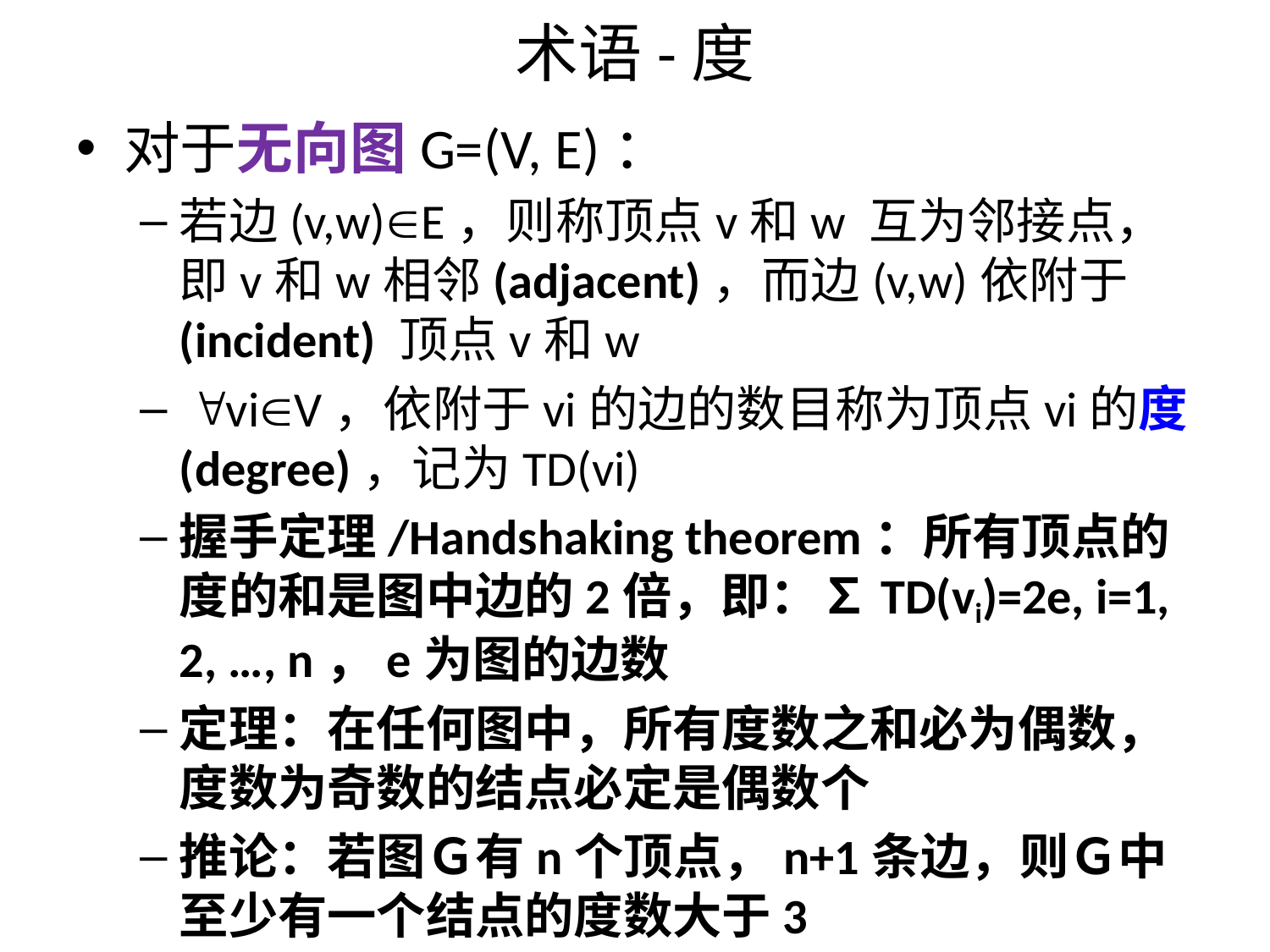

# 术语-度
对于无向图G=(V, E)：
若边(v,w)∈E，则称顶点v和w 互为邻接点，即v和w相邻(adjacent)，而边(v,w)依附于(incident) 顶点v和w
 ∀vi∈V，依附于vi的边的数目称为顶点vi的度(degree)，记为TD(vi)
握手定理/Handshaking theorem：所有顶点的度的和是图中边的2倍，即：∑TD(vi)=2e, i=1, 2, …, n，e为图的边数
定理：在任何图中，所有度数之和必为偶数，度数为奇数的结点必定是偶数个
推论：若图Ｇ有n个顶点，n+1条边，则Ｇ中至少有一个结点的度数大于3